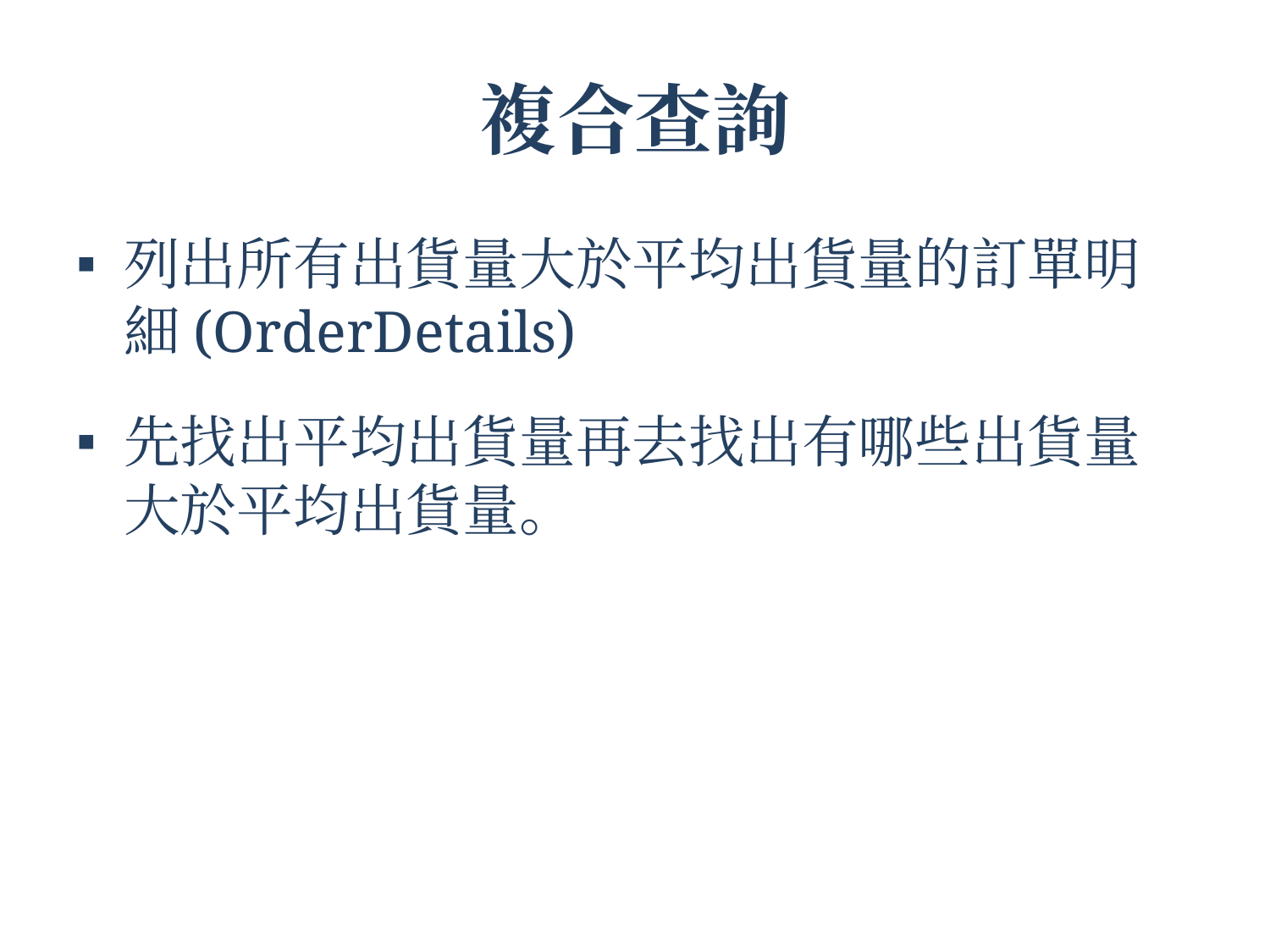

# 複合查詢
列出所有出貨量大於平均出貨量的訂單明細(OrderDetails)
先找出平均出貨量再去找出有哪些出貨量大於平均出貨量。